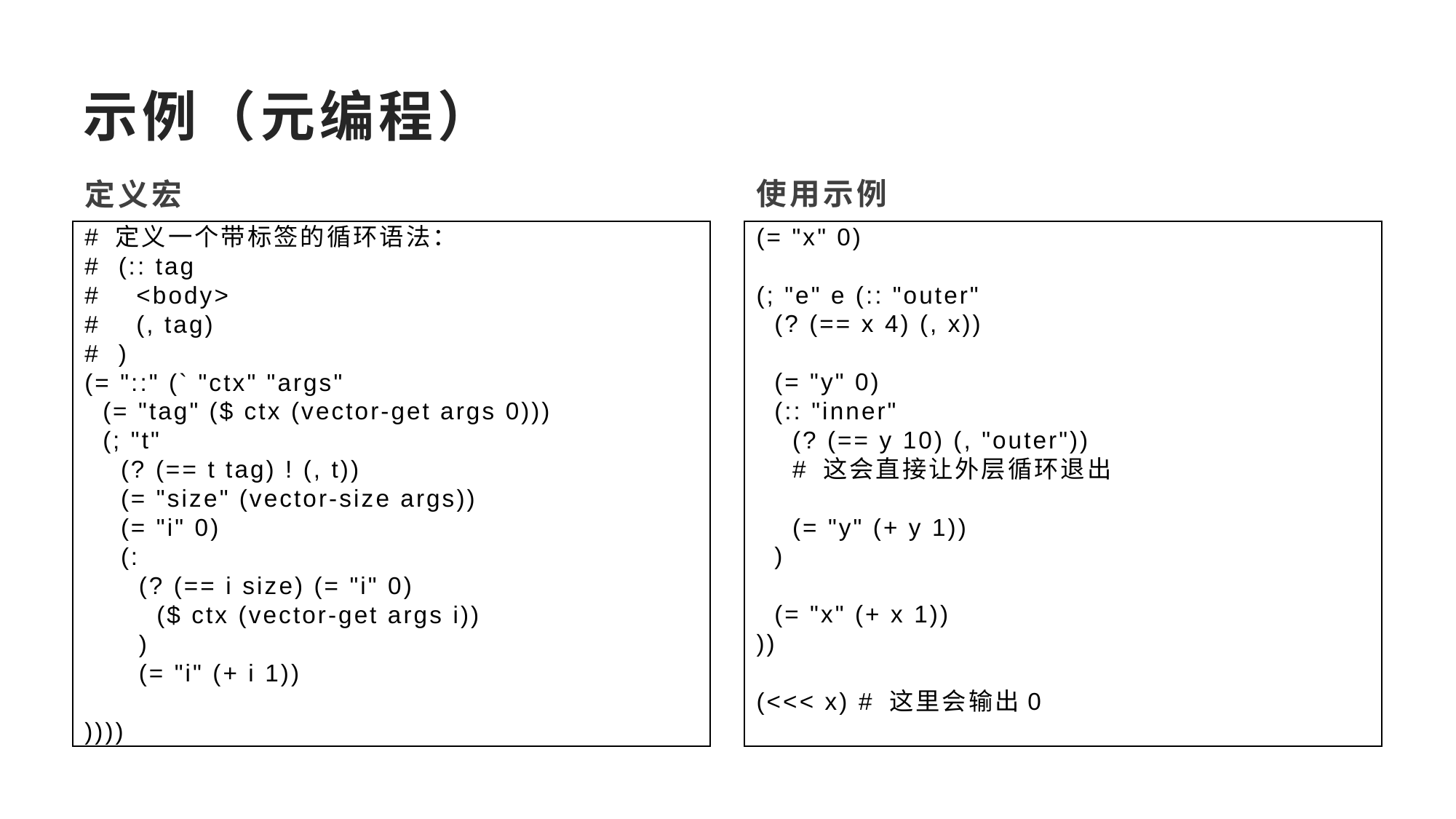

# 示例（元编程）
使用示例
定义宏
# 定义一个带标签的循环语法：
#  (:: tag
#    <body>
#    (, tag)
#  )
(= "::" (` "ctx" "args"
  (= "tag" ($ ctx (vector-get args 0)))
  (; "t"
    (? (== t tag) ! (, t))
    (= "size" (vector-size args))
    (= "i" 0)
    (:
      (? (== i size) (= "i" 0)
        ($ ctx (vector-get args i))
      )
      (= "i" (+ i 1))

))))
(= "x" 0)

(; "e" e (:: "outer"
  (? (== x 4) (, x))

  (= "y" 0)
  (:: "inner"
    (? (== y 10) (, "outer"))
    # 这会直接让外层循环退出

    (= "y" (+ y 1))
  )

  (= "x" (+ x 1))
))

(<<< x) # 这里会输出0
7